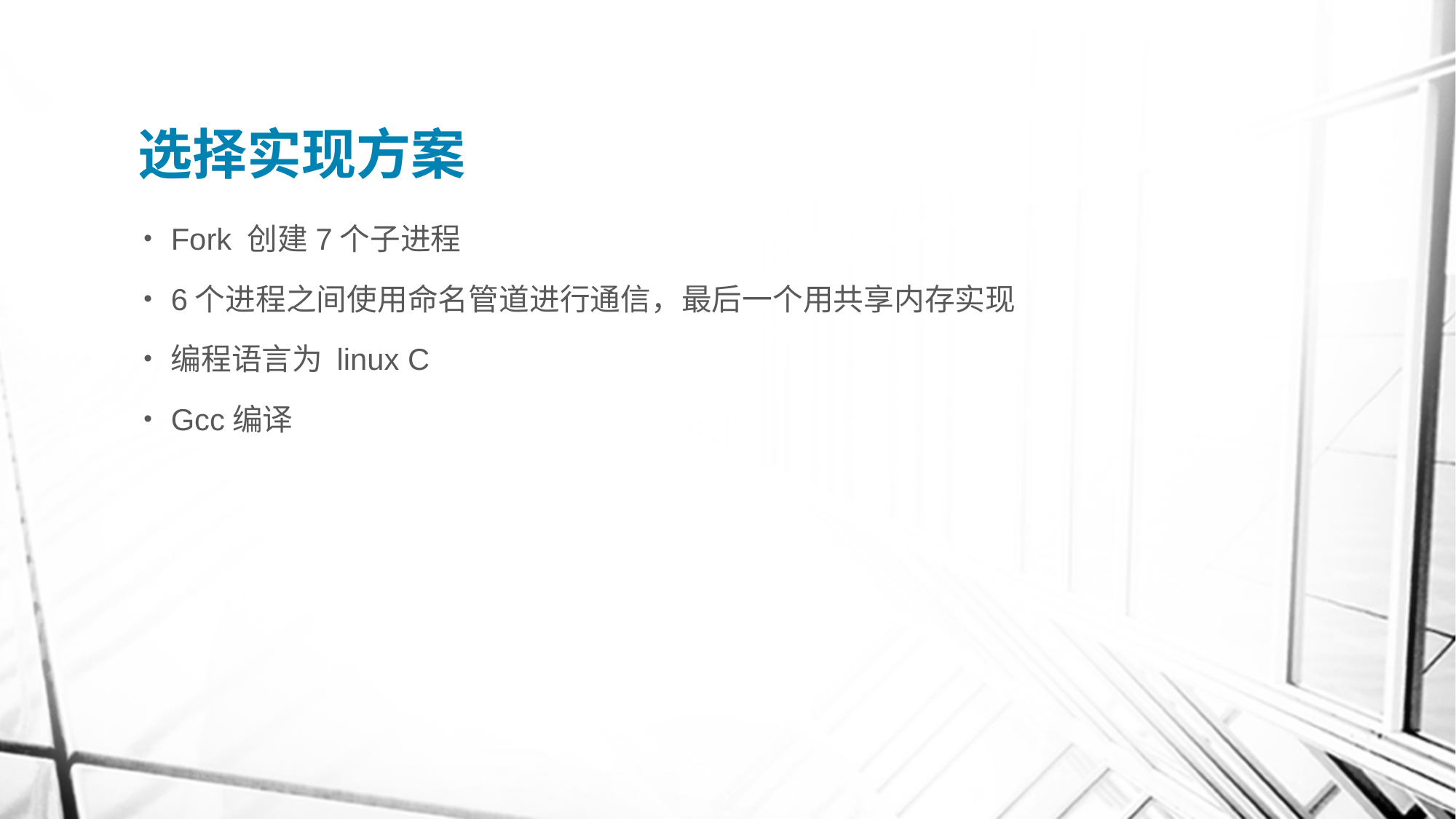

# 选择实现方案
Fork 创建7个子进程
6个进程之间使用命名管道进行通信，最后一个用共享内存实现
编程语言为 linux C
Gcc编译